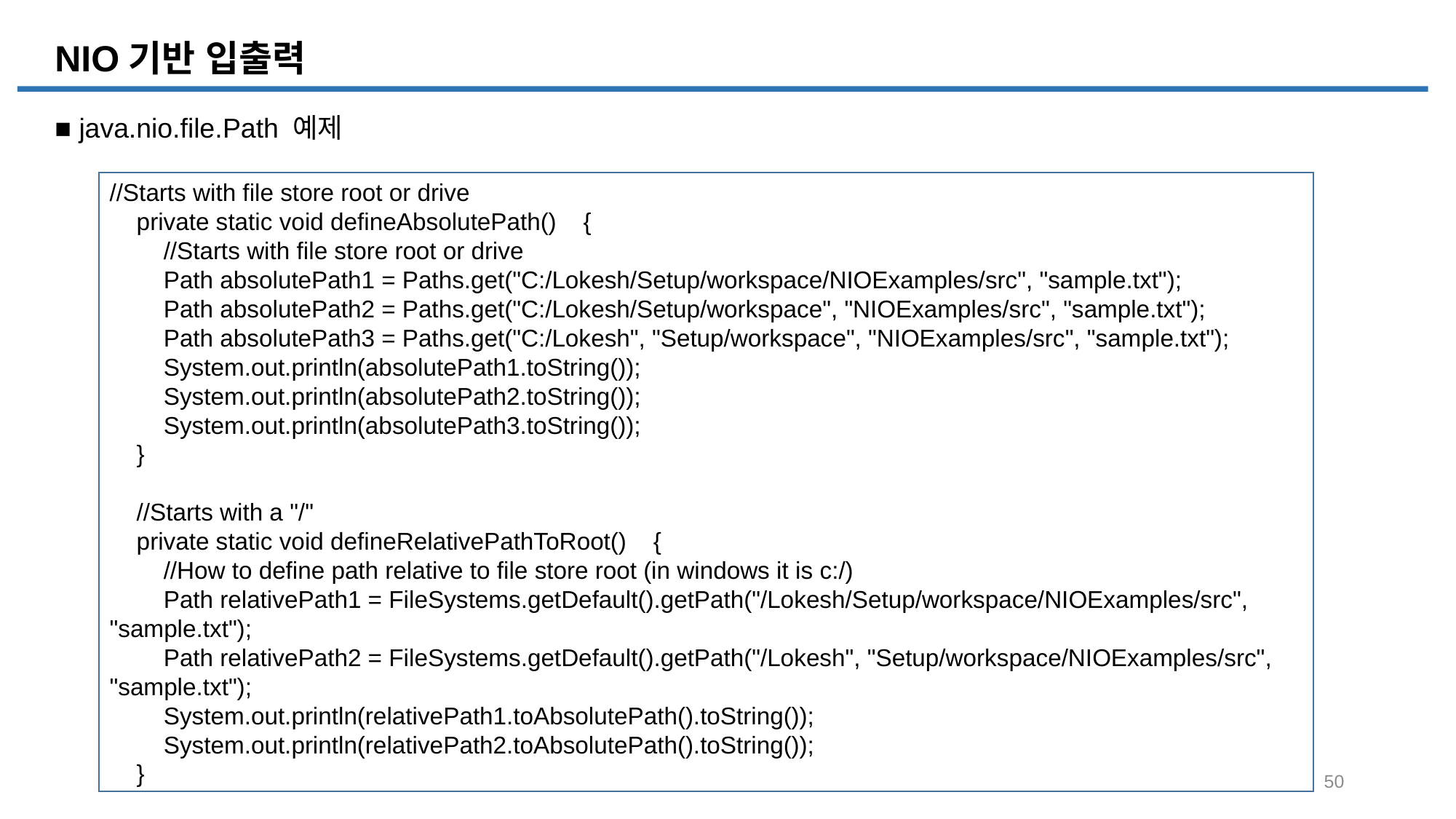

NIO기반 입출력

■ java.nio.file.Path 예제
//Starts with file store root or drive
    private static void defineAbsolutePath()    {
        //Starts with file store root or drive
        Path absolutePath1 = Paths.get("C:/Lokesh/Setup/workspace/NIOExamples/src", "sample.txt");
        Path absolutePath2 = Paths.get("C:/Lokesh/Setup/workspace", "NIOExamples/src", "sample.txt");
        Path absolutePath3 = Paths.get("C:/Lokesh", "Setup/workspace", "NIOExamples/src", "sample.txt");
        System.out.println(absolutePath1.toString());
        System.out.println(absolutePath2.toString());
        System.out.println(absolutePath3.toString());
    }

    //Starts with a "/"
    private static void defineRelativePathToRoot()    {
        //How to define path relative to file store root (in windows it is c:/)
        Path relativePath1 = FileSystems.getDefault().getPath("/Lokesh/Setup/workspace/NIOExamples/src", "sample.txt");
        Path relativePath2 = FileSystems.getDefault().getPath("/Lokesh", "Setup/workspace/NIOExamples/src", "sample.txt");
        System.out.println(relativePath1.toAbsolutePath().toString());
        System.out.println(relativePath2.toAbsolutePath().toString());
    }
50